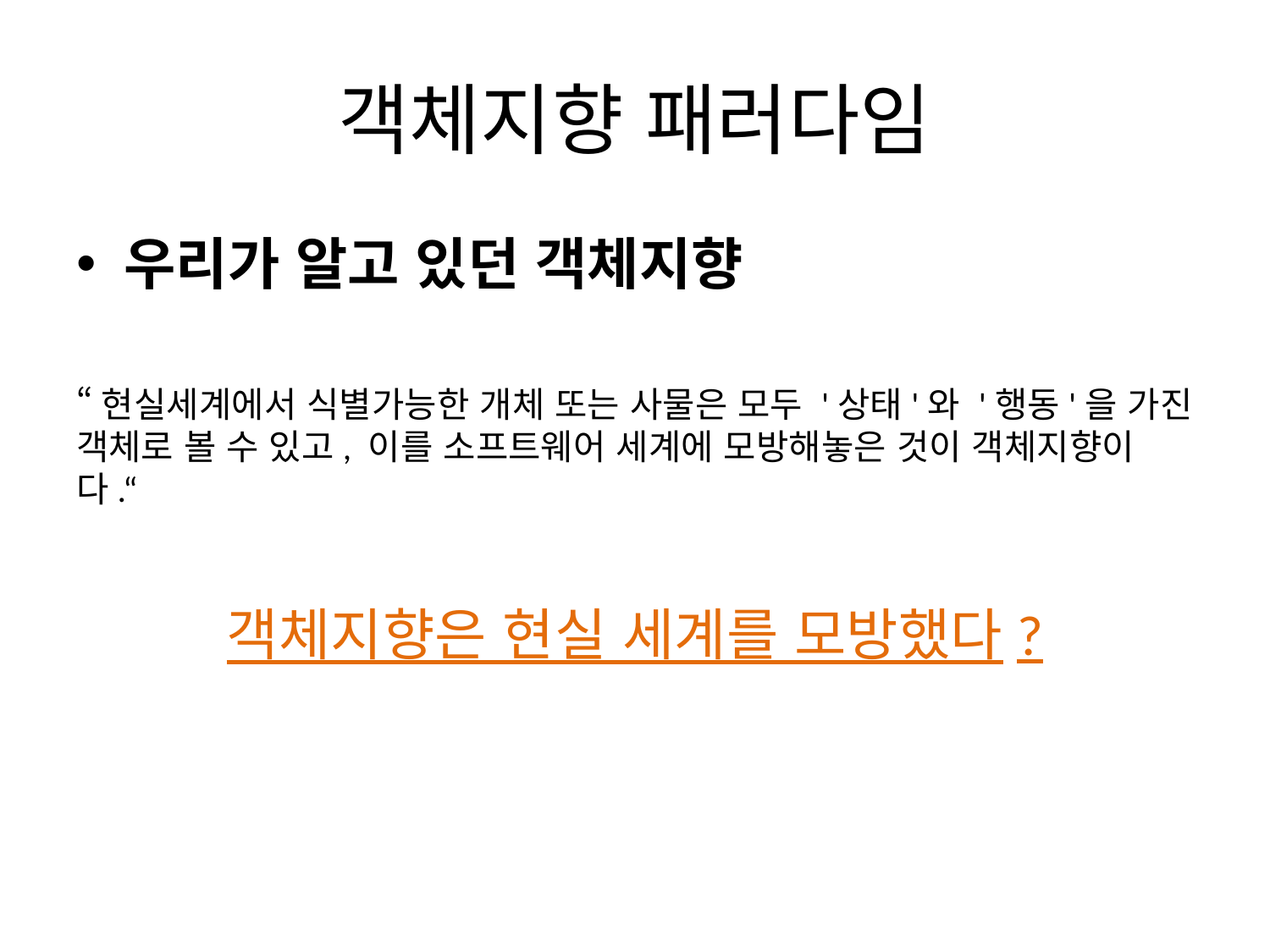

# 객체지향 패러다임
우리가 알고 있던 객체지향

“현실세계에서 식별가능한 개체 또는 사물은 모두 '상태'와 '행동'을 가진 객체로 볼 수 있고, 이를 소프트웨어 세계에 모방해놓은 것이 객체지향이다.“

객체지향은 현실 세계를 모방했다?